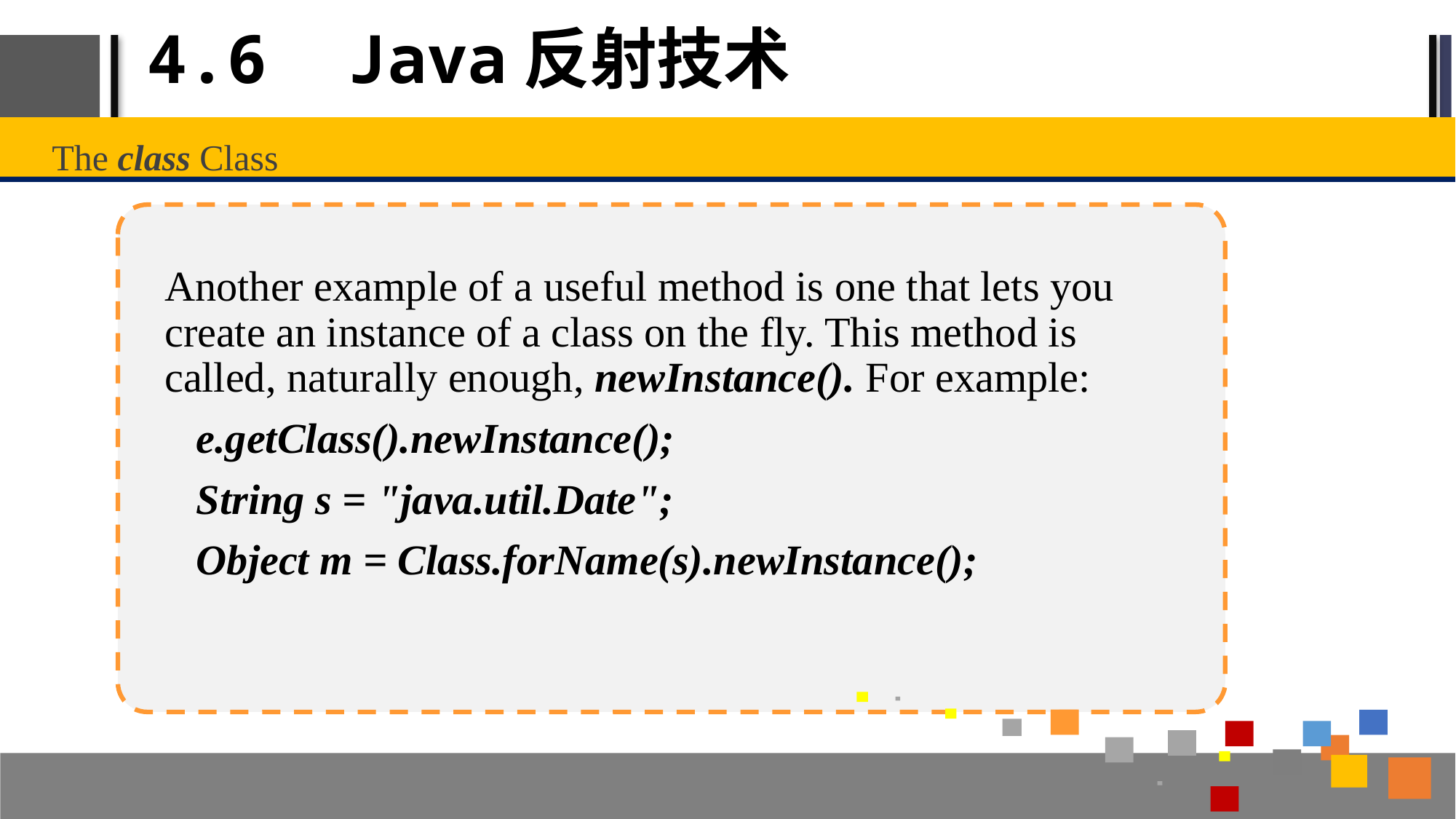

# 4.6  Java反射技术

The class Class

Another example of a useful method is one that lets you create an instance of a class on the fly. This method is called, naturally enough, newInstance(). For example:
   e.getClass().newInstance();
   String s = "java.util.Date";
   Object m = Class.forName(s).newInstance();